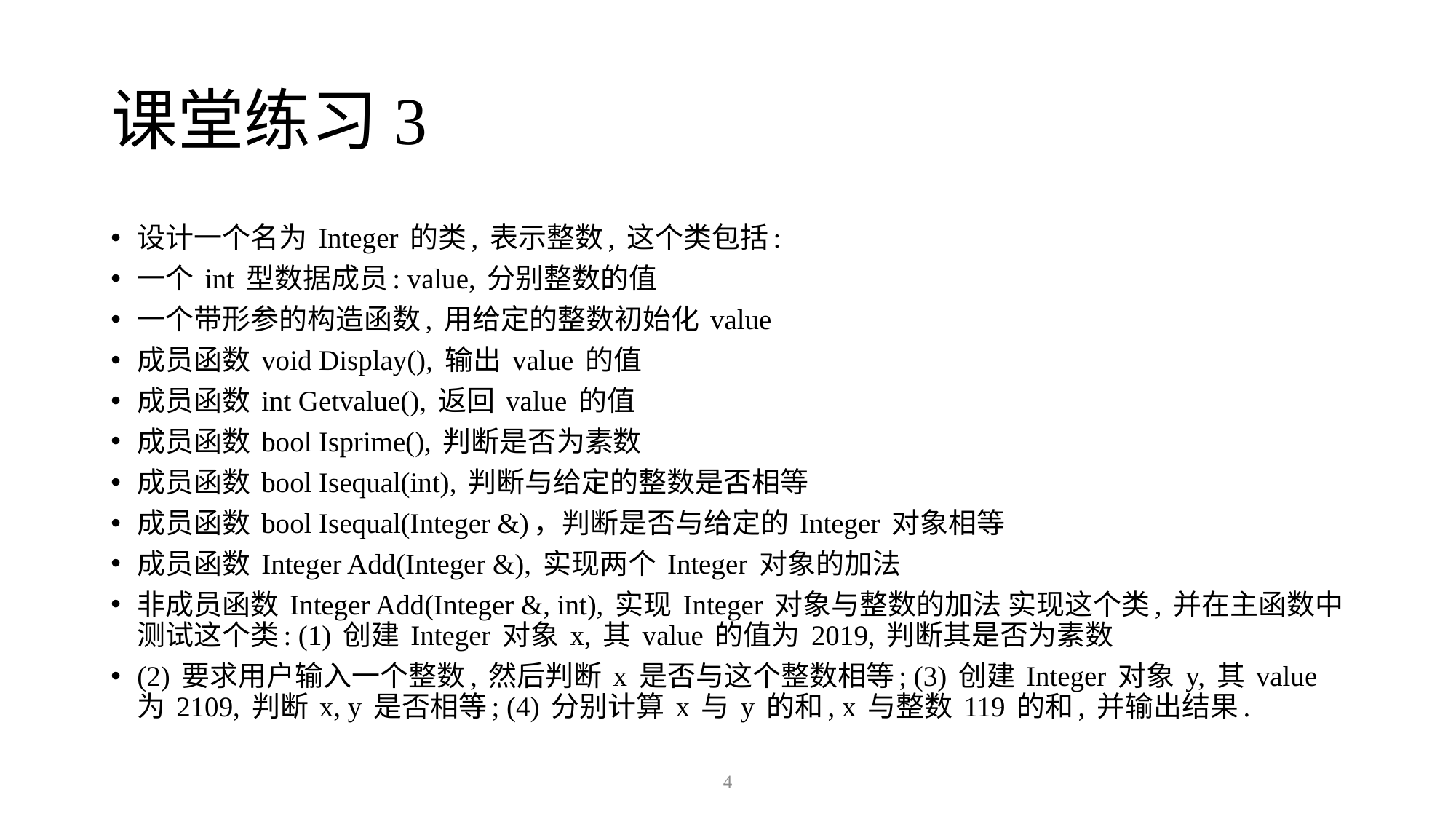

# 课堂练习3
设计一个名为 Integer 的类, 表示整数, 这个类包括:
一个 int 型数据成员: value, 分别整数的值
一个带形参的构造函数, 用给定的整数初始化 value
成员函数 void Display(), 输出 value 的值
成员函数 int Getvalue(), 返回 value 的值
成员函数 bool Isprime(), 判断是否为素数
成员函数 bool Isequal(int), 判断与给定的整数是否相等
成员函数 bool Isequal(Integer &)，判断是否与给定的 Integer 对象相等
成员函数 Integer Add(Integer &), 实现两个 Integer 对象的加法
非成员函数 Integer Add(Integer &, int), 实现 Integer 对象与整数的加法 实现这个类, 并在主函数中测试这个类: (1) 创建 Integer 对象 x, 其 value 的值为 2019, 判断其是否为素数
(2) 要求用户输入一个整数, 然后判断 x 是否与这个整数相等; (3) 创建 Integer 对象 y, 其 value 为 2109, 判断 x, y 是否相等; (4) 分别计算 x 与 y 的和, x 与整数 119 的和, 并输出结果.
4